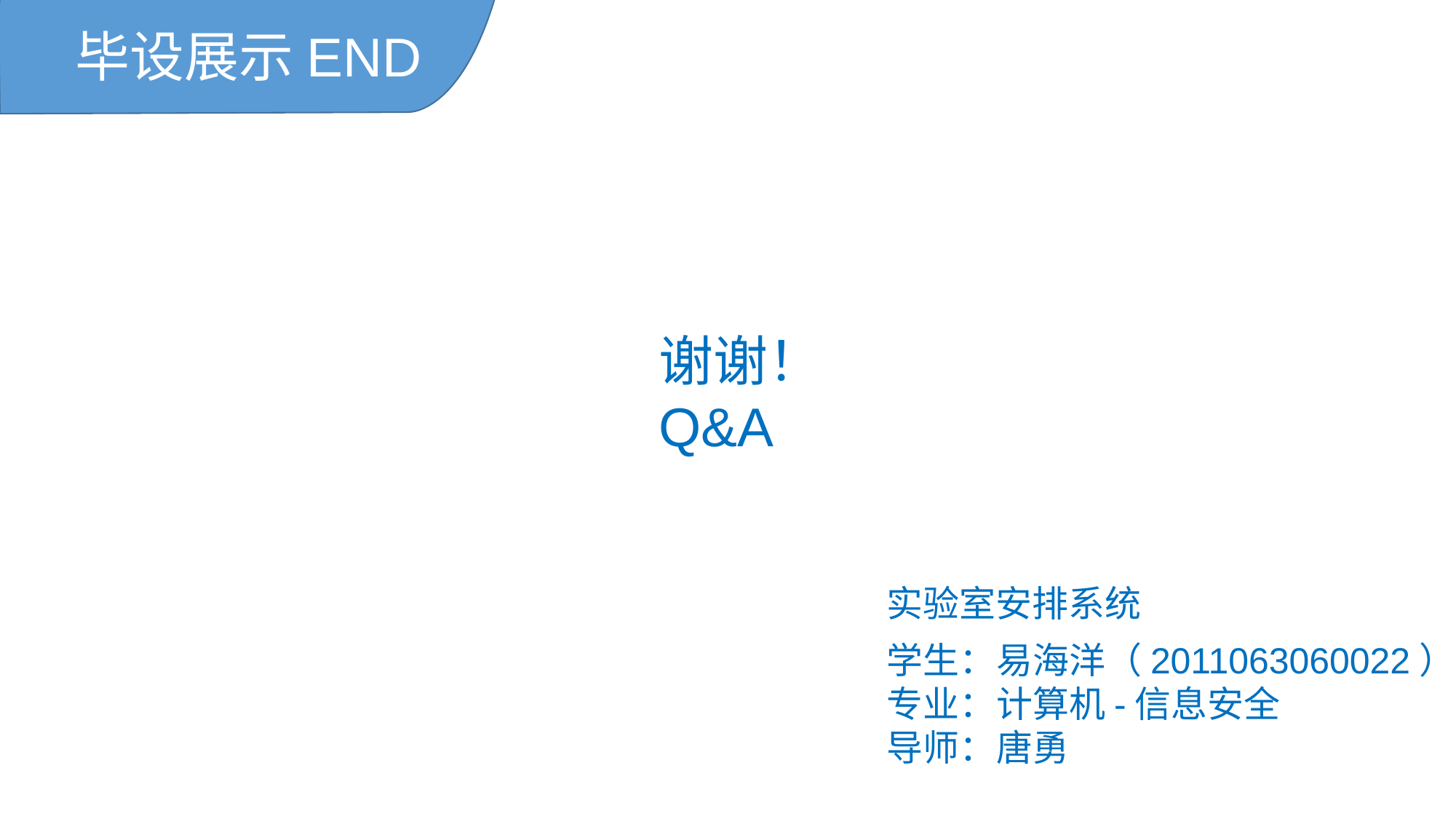

毕设展示END
谢谢！
Q&A
实验室安排系统
学生：易海洋（2011063060022）
专业：计算机-信息安全
导师：唐勇